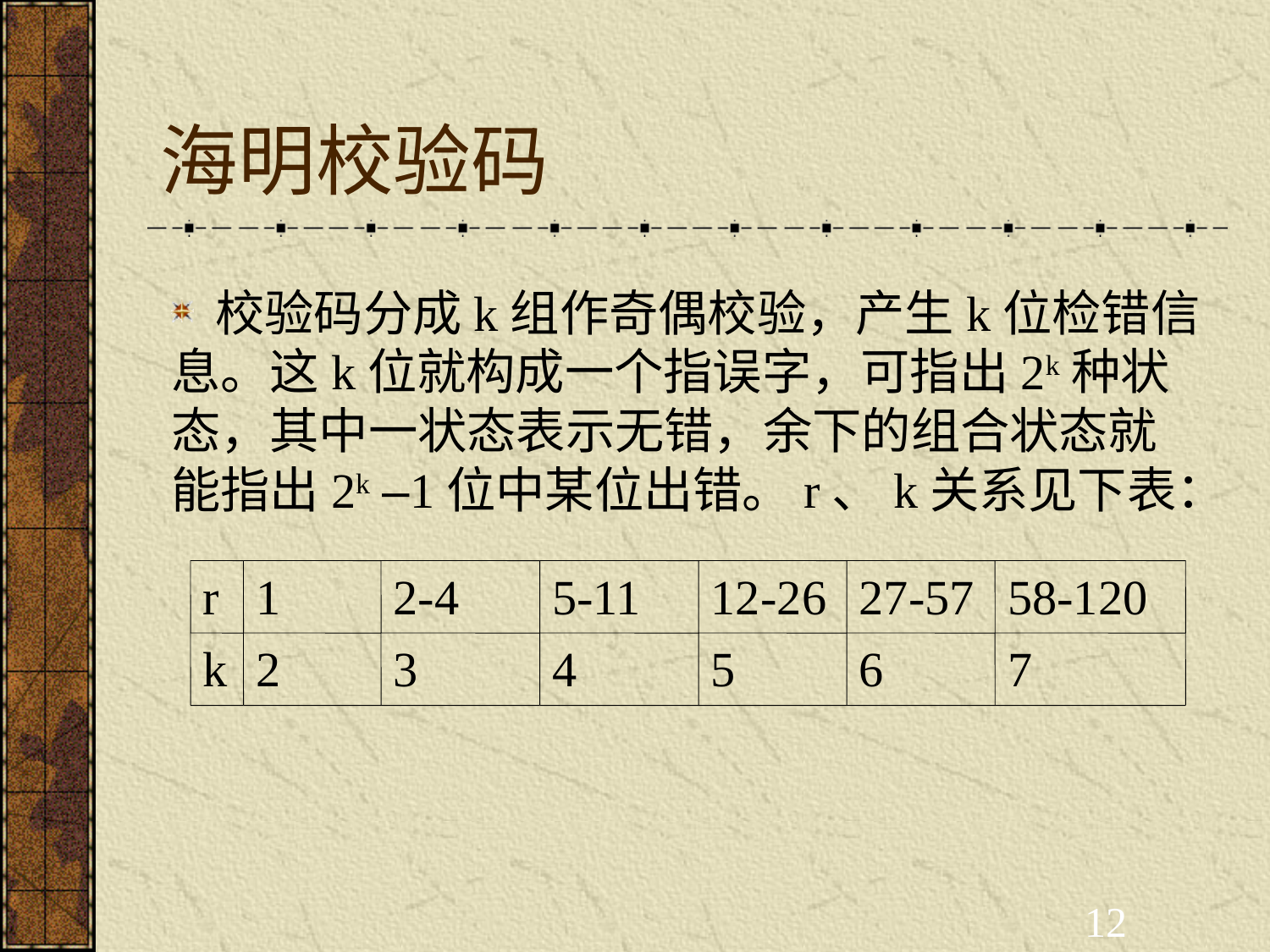

# 海明校验码
  校验码分成k组作奇偶校验，产生k位检错信息。这k位就构成一个指误字，可指出2k种状态，其中一状态表示无错，余下的组合状态就能指出2k –1位中某位出错。r、k关系见下表：
r

1

2-4

5-11

12-26

27-57

58-120

k

2

3

4

5

6

7

12